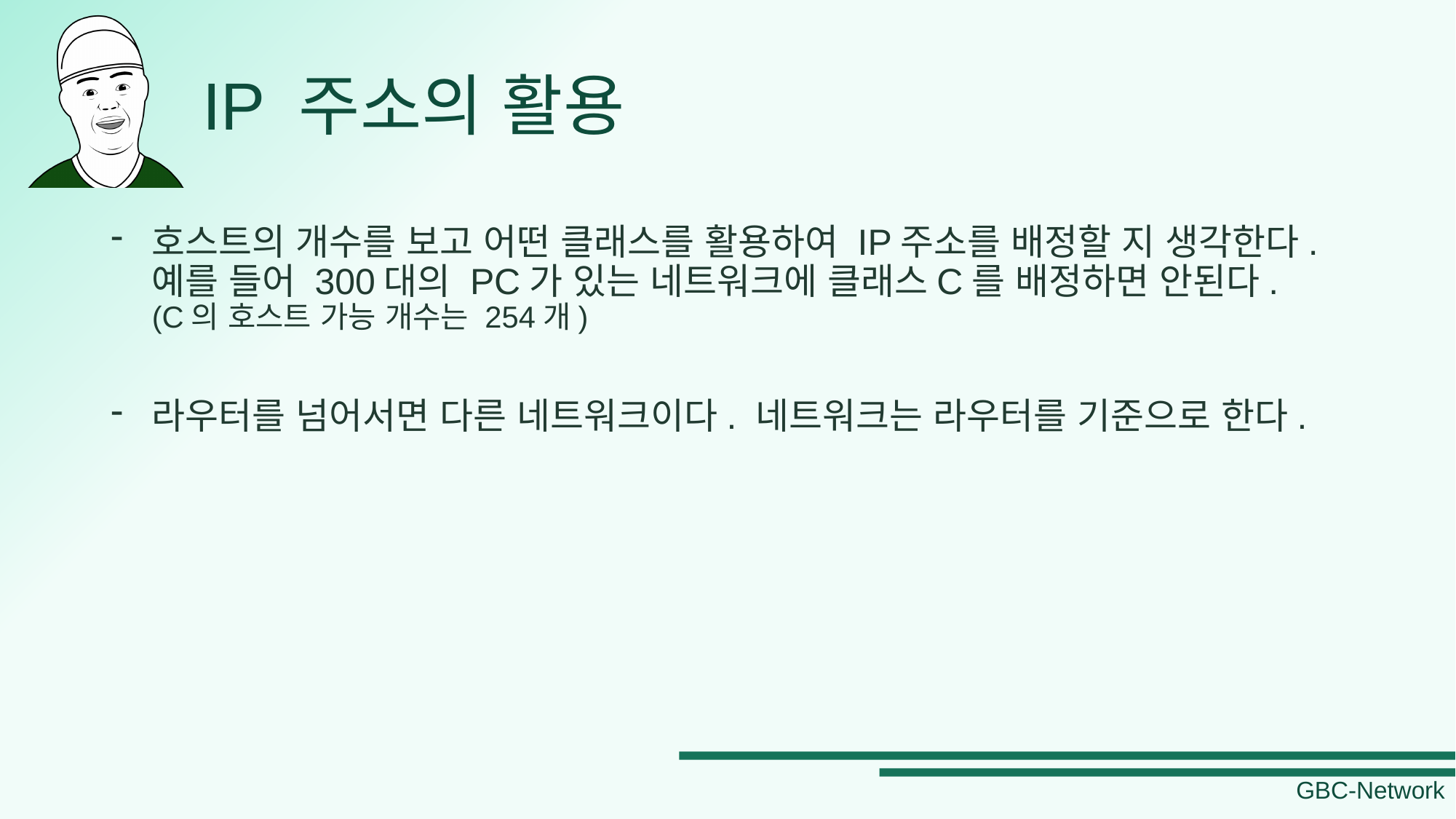

# IP 주소의 활용
호스트의 개수를 보고 어떤 클래스를 활용하여 IP주소를 배정할 지 생각한다. 예를 들어 300대의 PC가 있는 네트워크에 클래스C를 배정하면 안된다.
(C의 호스트 가능 개수는 254개)

라우터를 넘어서면 다른 네트워크이다. 네트워크는 라우터를 기준으로 한다.